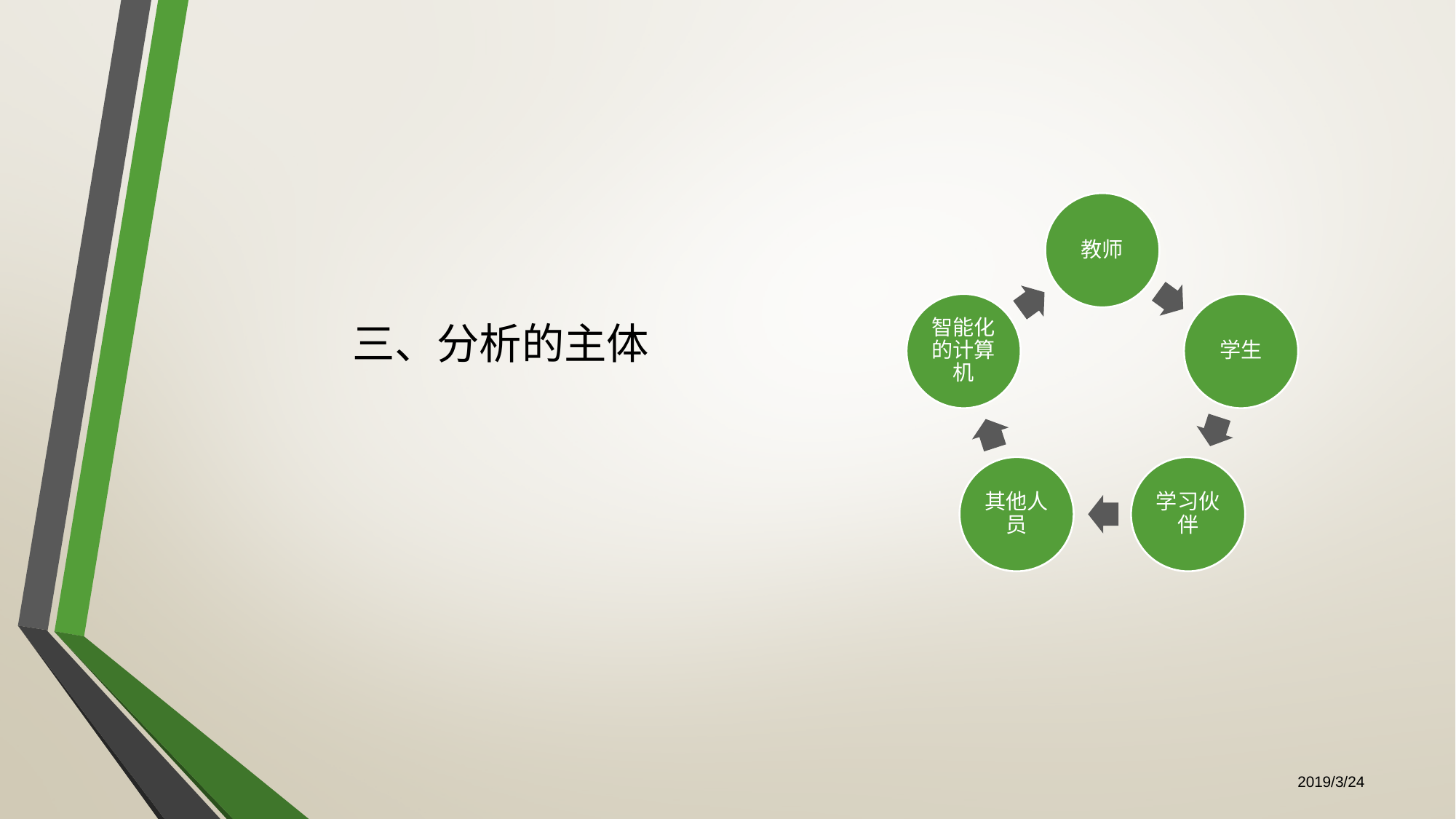

教师

学生

学习伙伴

其他人员

智能化的计算机

# 三、分析的主体

2019/3/24